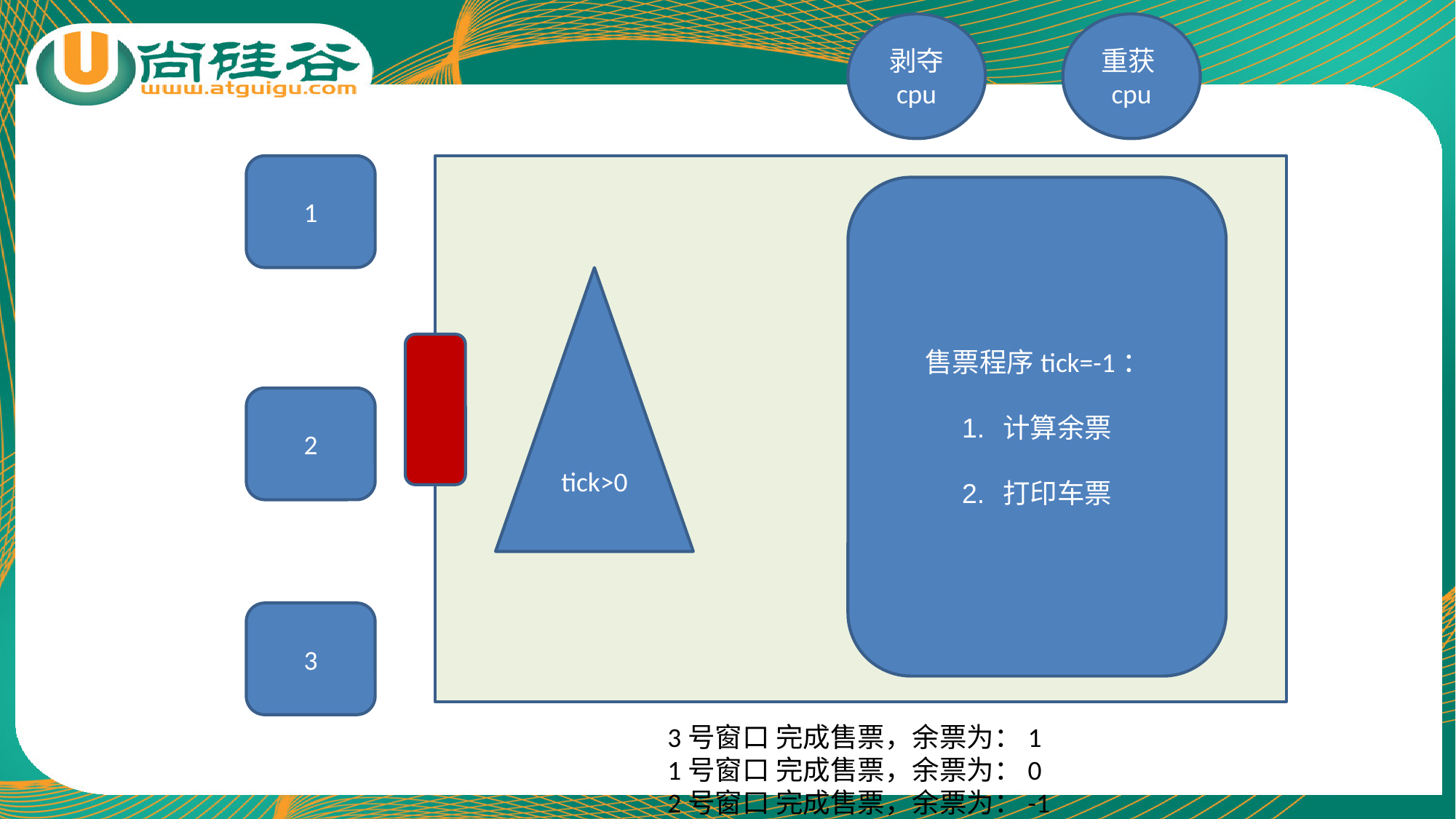

剥夺
cpu
重获cpu
1

售票程序tick=-1：

计算余票

打印车票
tick>0

2
3
3号窗口 完成售票，余票为：1
1号窗口 完成售票，余票为：0
2号窗口 完成售票，余票为：-1